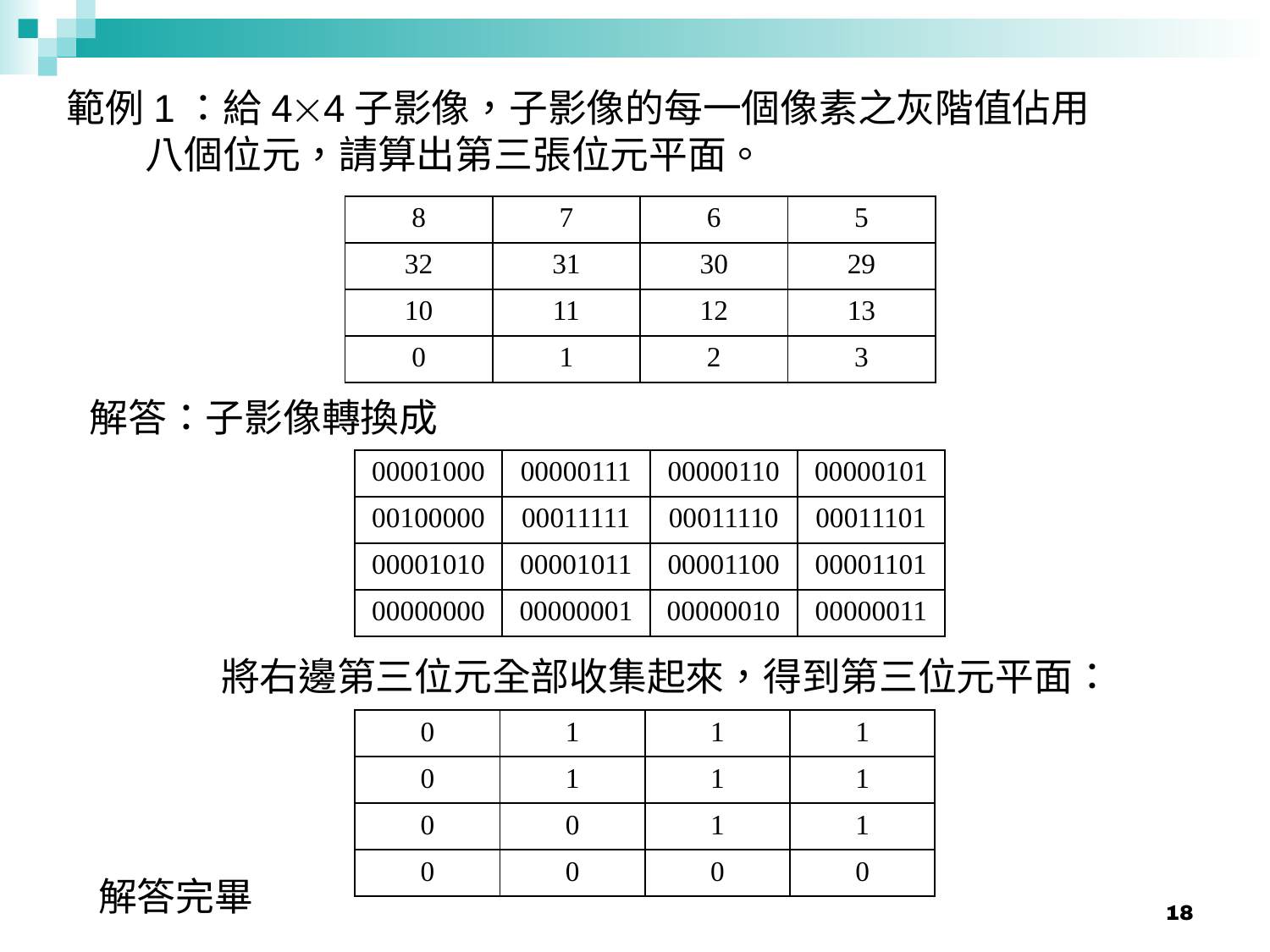

範例1：給4×4子影像，子影像的每一個像素之灰階值佔用
        八個位元，請算出第三張位元平面。
| 8 | 7 | 6 | 5 |
| --- | --- | --- | --- |
| 32 | 31 | 30 | 29 |
| 10 | 11 | 12 | 13 |
| 0 | 1 | 2 | 3 |
解答：子影像轉換成
| 00001000 | 00000111 | 00000110 | 00000101 |
| --- | --- | --- | --- |
| 00100000 | 00011111 | 00011110 | 00011101 |
| 00001010 | 00001011 | 00001100 | 00001101 |
| 00000000 | 00000001 | 00000010 | 00000011 |
	將右邊第三位元全部收集起來，得到第三位元平面：

| 0 | 1 | 1 | 1 |
| --- | --- | --- | --- |
| 0 | 1 | 1 | 1 |
| 0 | 0 | 1 | 1 |
| 0 | 0 | 0 | 0 |
解答完畢
18